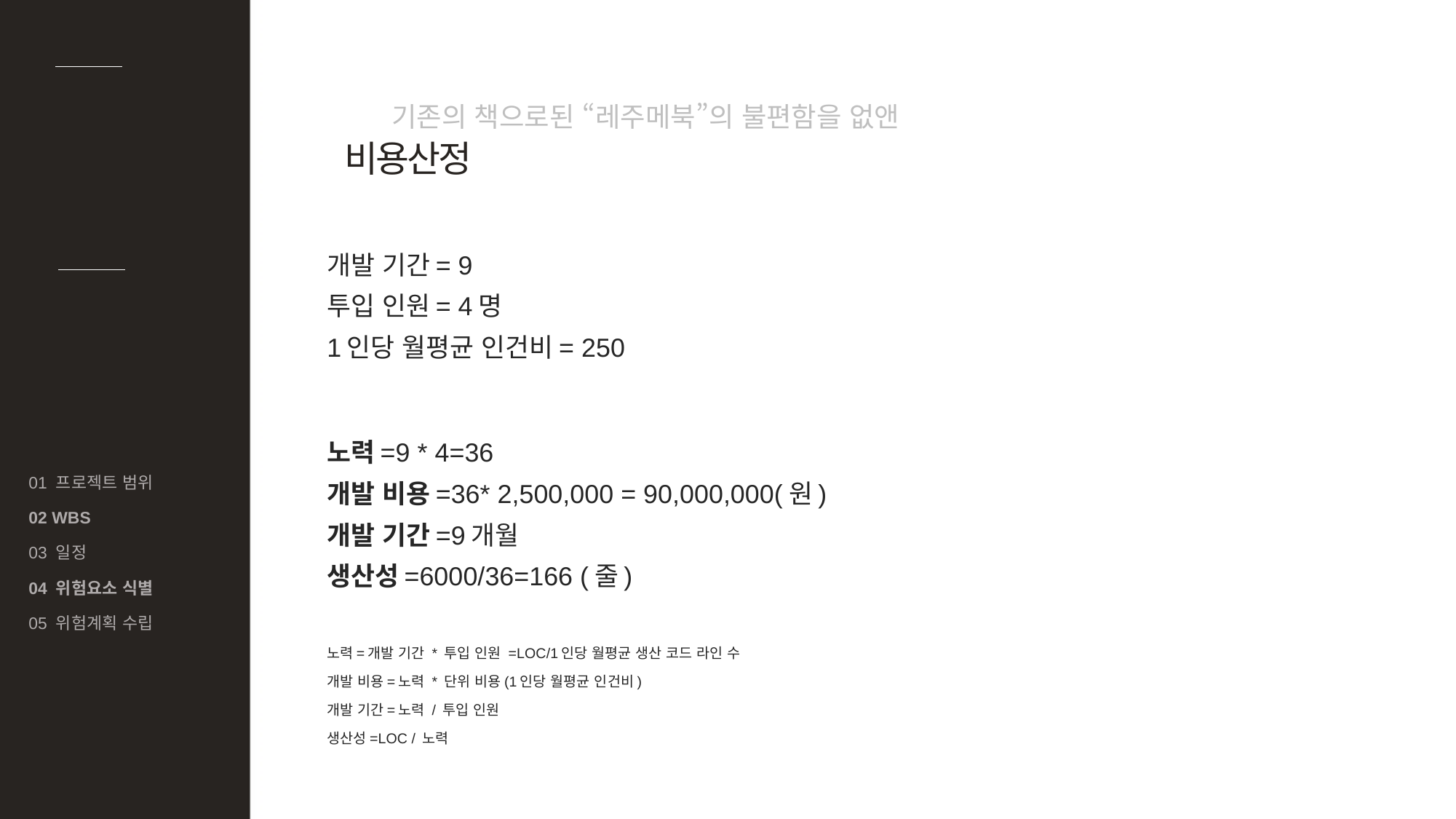

#

기존의 책으로된 “레주메북”의 불편함을 없앤
03
계획서
작성
비용산정

개발 기간= 9
투입 인원= 4명
1인당 월평균 인건비= 250

노력=9 * 4=36
개발 비용=36* 2,500,000 = 90,000,000(원)
개발 기간=9개월
생산성=6000/36=166 (줄)

노력=개발 기간 * 투입 인원 =LOC/1인당 월평균 생산 코드 라인 수
개발 비용=노력 * 단위 비용(1인당 월평균 인건비)
개발 기간=노력 / 투입 인원
생산성=LOC / 노력

01 프로젝트 범위
02 WBS
03 일정
04 위험요소 식별
05 위험계획 수립
06 비용산정